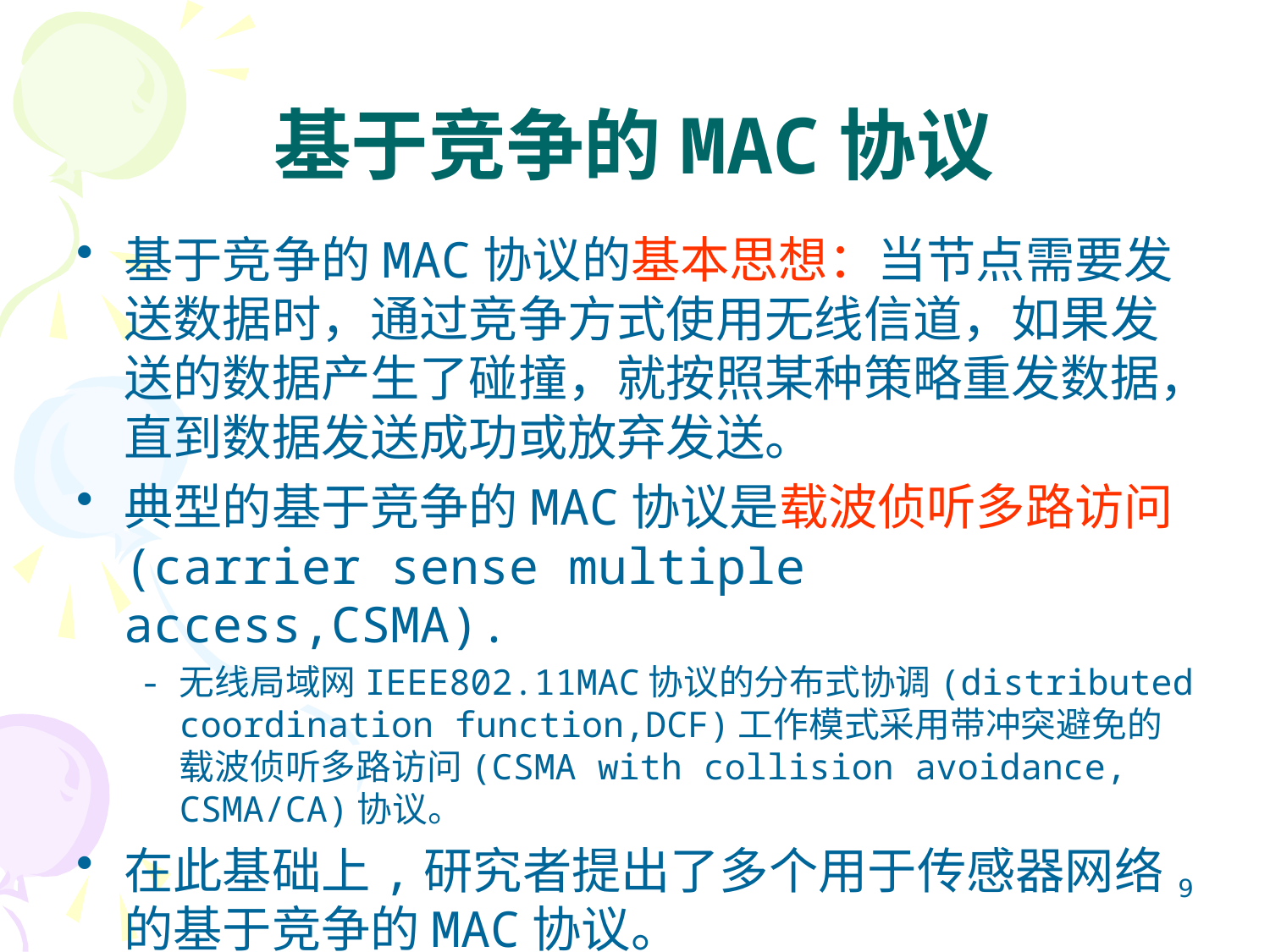

# 基于竞争的MAC协议
基于竞争的MAC协议的基本思想：当节点需要发送数据时，通过竞争方式使用无线信道，如果发送的数据产生了碰撞，就按照某种策略重发数据，直到数据发送成功或放弃发送。
典型的基于竞争的MAC协议是载波侦听多路访问(carrier sense multiple access,CSMA).
无线局域网IEEE802.11MAC协议的分布式协调(distributed coordination function,DCF)工作模式采用带冲突避免的载波侦听多路访问(CSMA with collision avoidance, CSMA/CA)协议。
在此基础上,研究者提出了多个用于传感器网络的基于竞争的MAC协议。
9